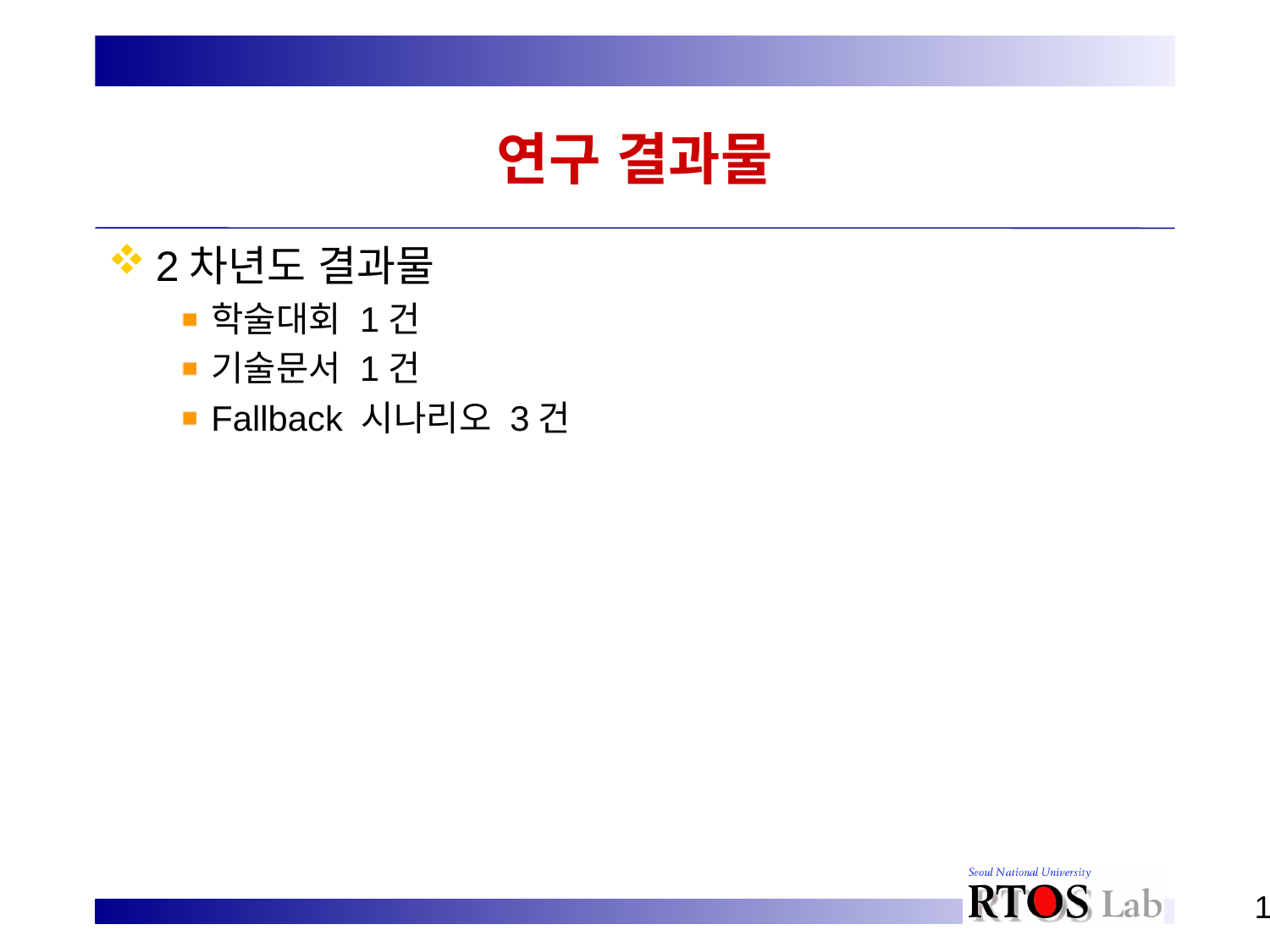

# 연구 결과물
2차년도 결과물
학술대회 1건
기술문서 1건
Fallback 시나리오 3건